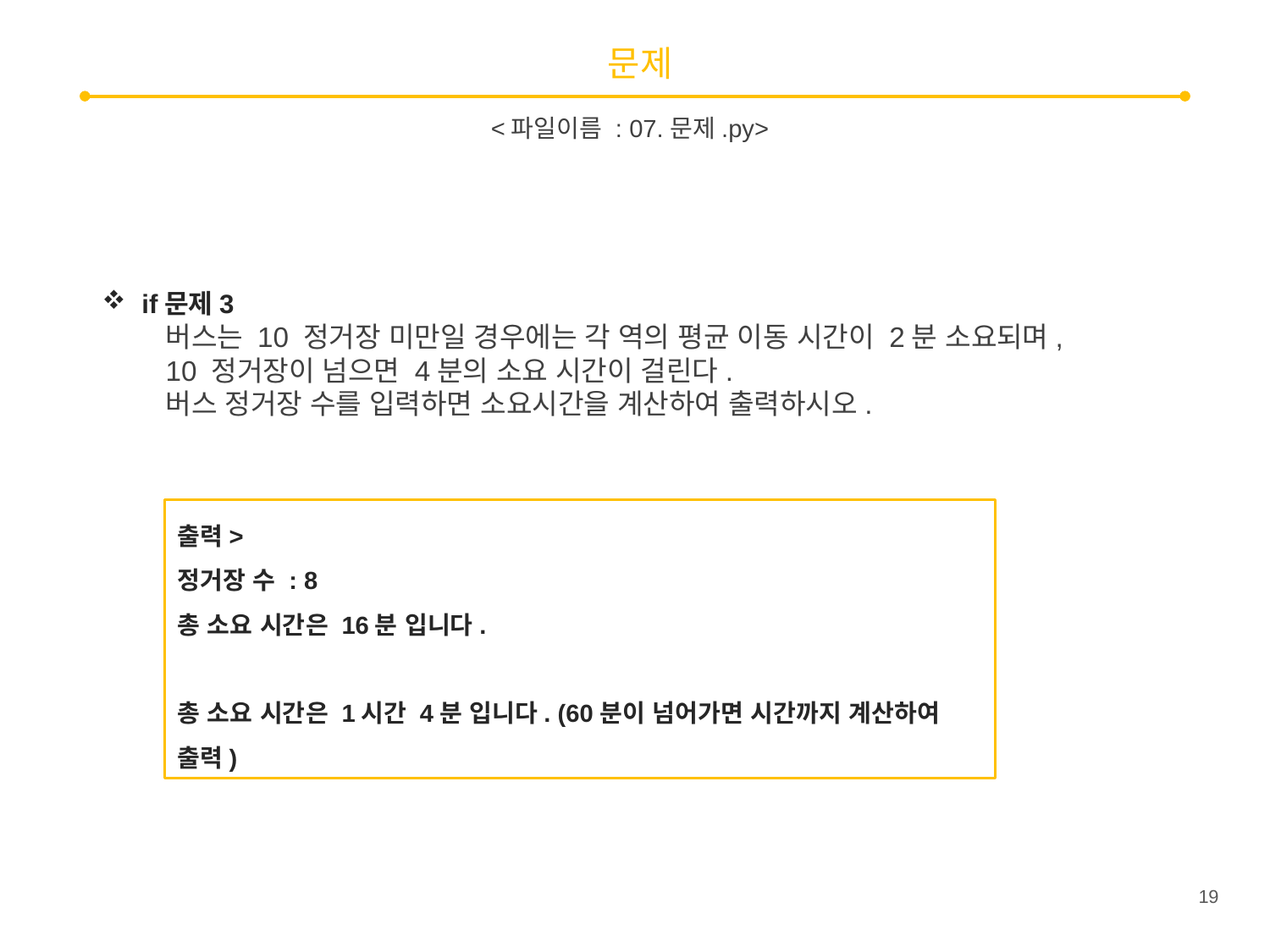

# 문제
<파일이름 : 07.문제.py>
if문제3
버스는 10 정거장 미만일 경우에는 각 역의 평균 이동 시간이 2분 소요되며,
10 정거장이 넘으면 4분의 소요 시간이 걸린다.
버스 정거장 수를 입력하면 소요시간을 계산하여 출력하시오.
출력>
정거장 수 : 8
총 소요 시간은 16분 입니다.

총 소요 시간은 1시간 4분 입니다. (60분이 넘어가면 시간까지 계산하여 출력)